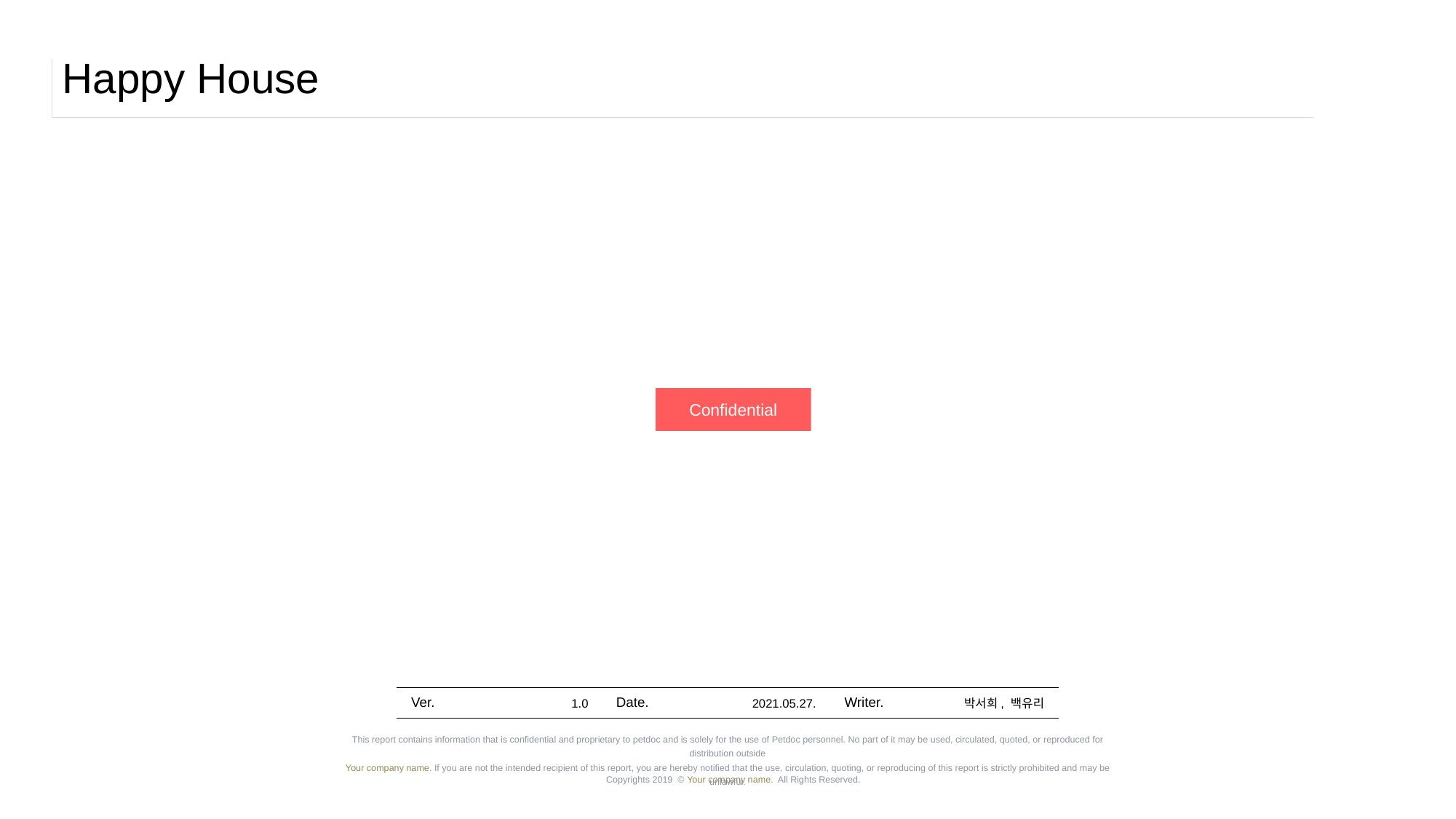

# Happy House
2021.05.27.
박서희, 백유리
1.0